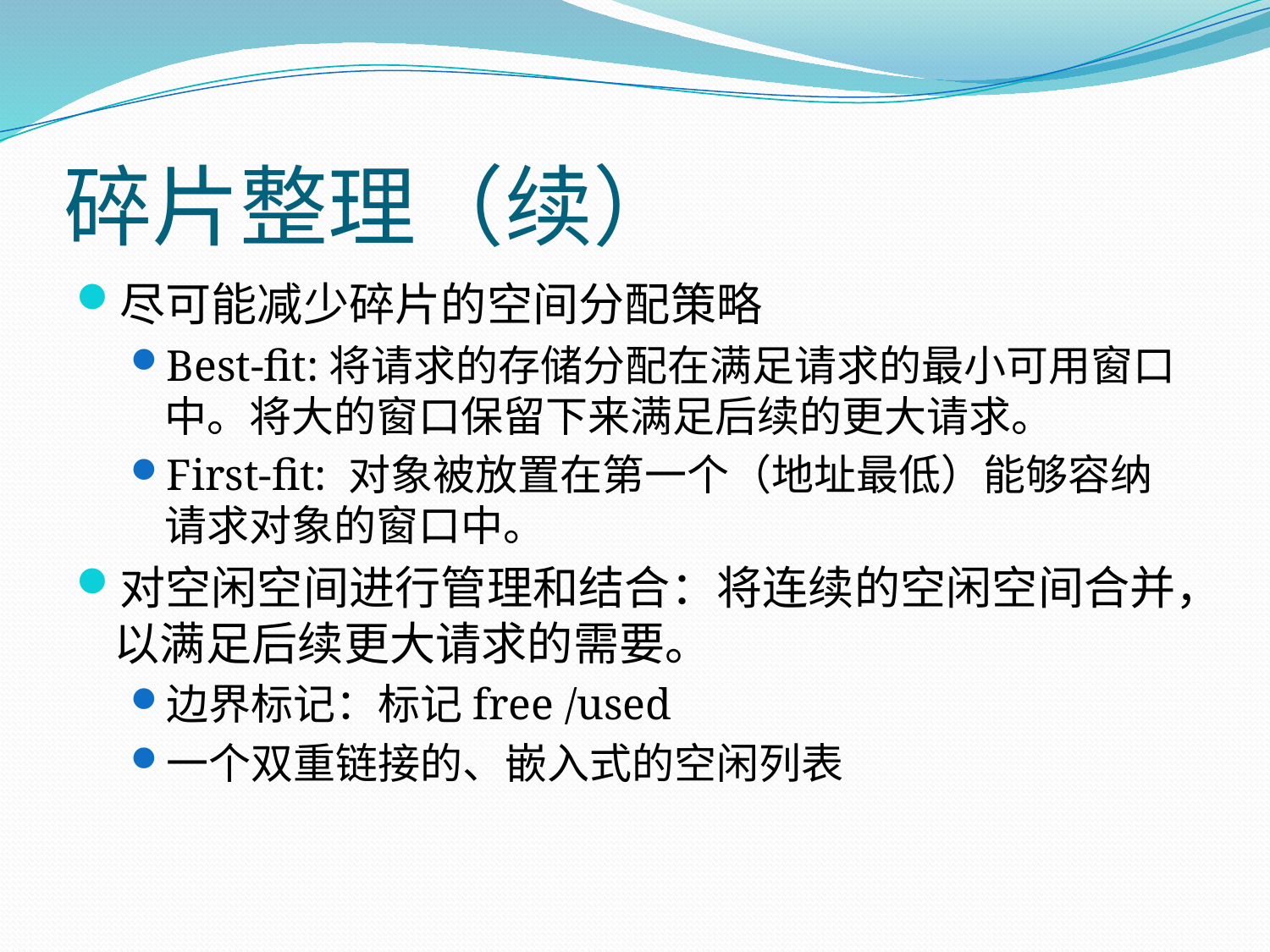

# 碎片整理（续）
尽可能减少碎片的空间分配策略
Best-fit:将请求的存储分配在满足请求的最小可用窗口中。将大的窗口保留下来满足后续的更大请求。
First-fit: 对象被放置在第一个（地址最低）能够容纳请求对象的窗口中。
对空闲空间进行管理和结合：将连续的空闲空间合并，以满足后续更大请求的需要。
边界标记：标记free /used
一个双重链接的、嵌入式的空闲列表